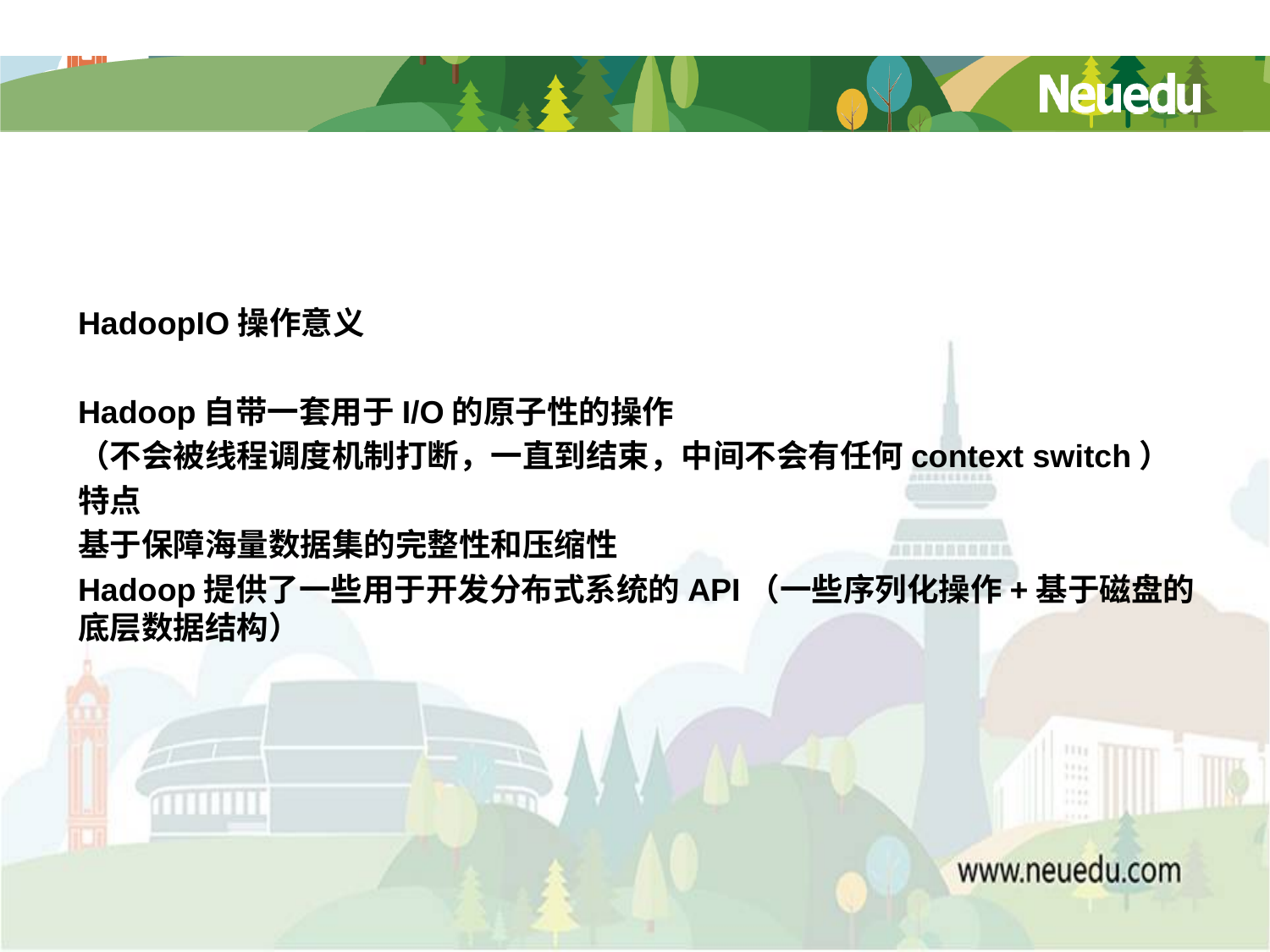

#
HadoopIO操作意义

Hadoop自带一套用于I/O的原子性的操作
（不会被线程调度机制打断，一直到结束，中间不会有任何context switch）
特点
基于保障海量数据集的完整性和压缩性
Hadoop提供了一些用于开发分布式系统的API（一些序列化操作+基于磁盘的底层数据结构）